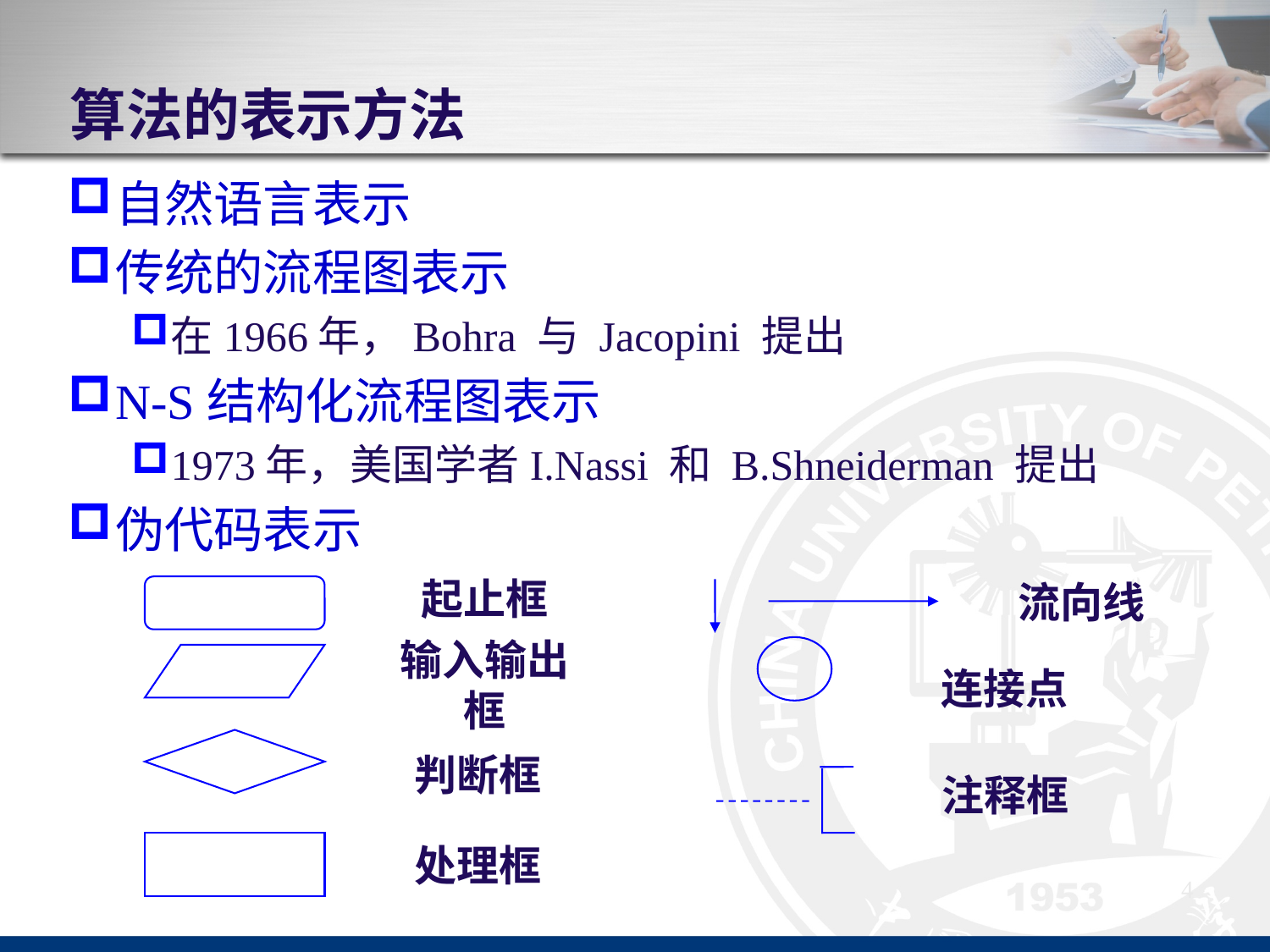

# 算法的表示方法
自然语言表示
传统的流程图表示
在1966年，Bohra 与 Jacopini 提出
N-S结构化流程图表示
1973年，美国学者I.Nassi 和 B.Shneiderman 提出
伪代码表示
起止框
流向线

输入输出框

连接点

判断框
注释框

处理框
4